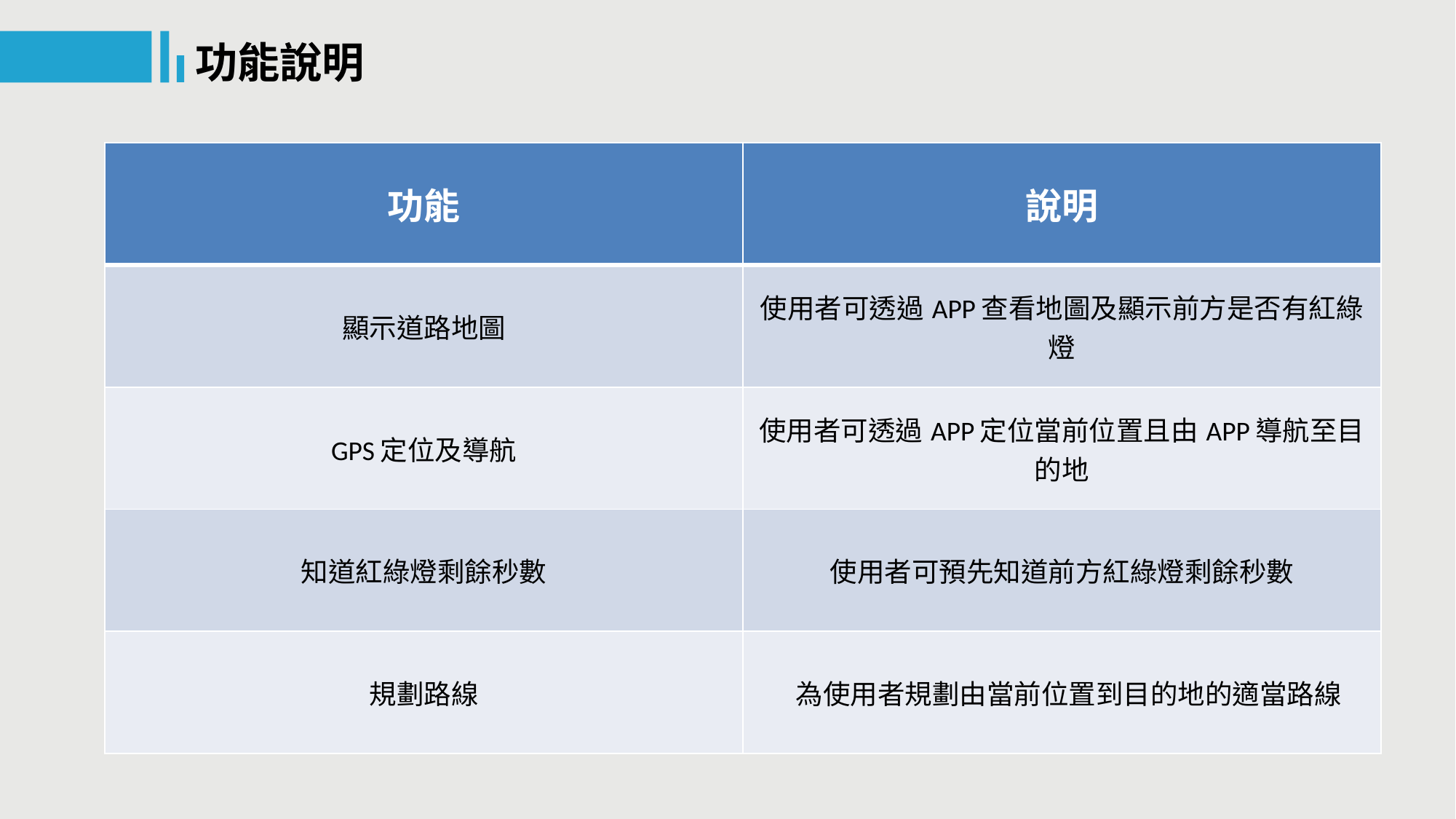

功能說明

| 功能 | 說明 |
| --- | --- |
| 顯示道路地圖 | 使用者可透過APP查看地圖及顯示前方是否有紅綠燈 |
| GPS定位及導航 | 使用者可透過APP定位當前位置且由APP導航至目的地 |
| 知道紅綠燈剩餘秒數 | 使用者可預先知道前方紅綠燈剩餘秒數 |
| 規劃路線 | 為使用者規劃由當前位置到目的地的適當路線 |